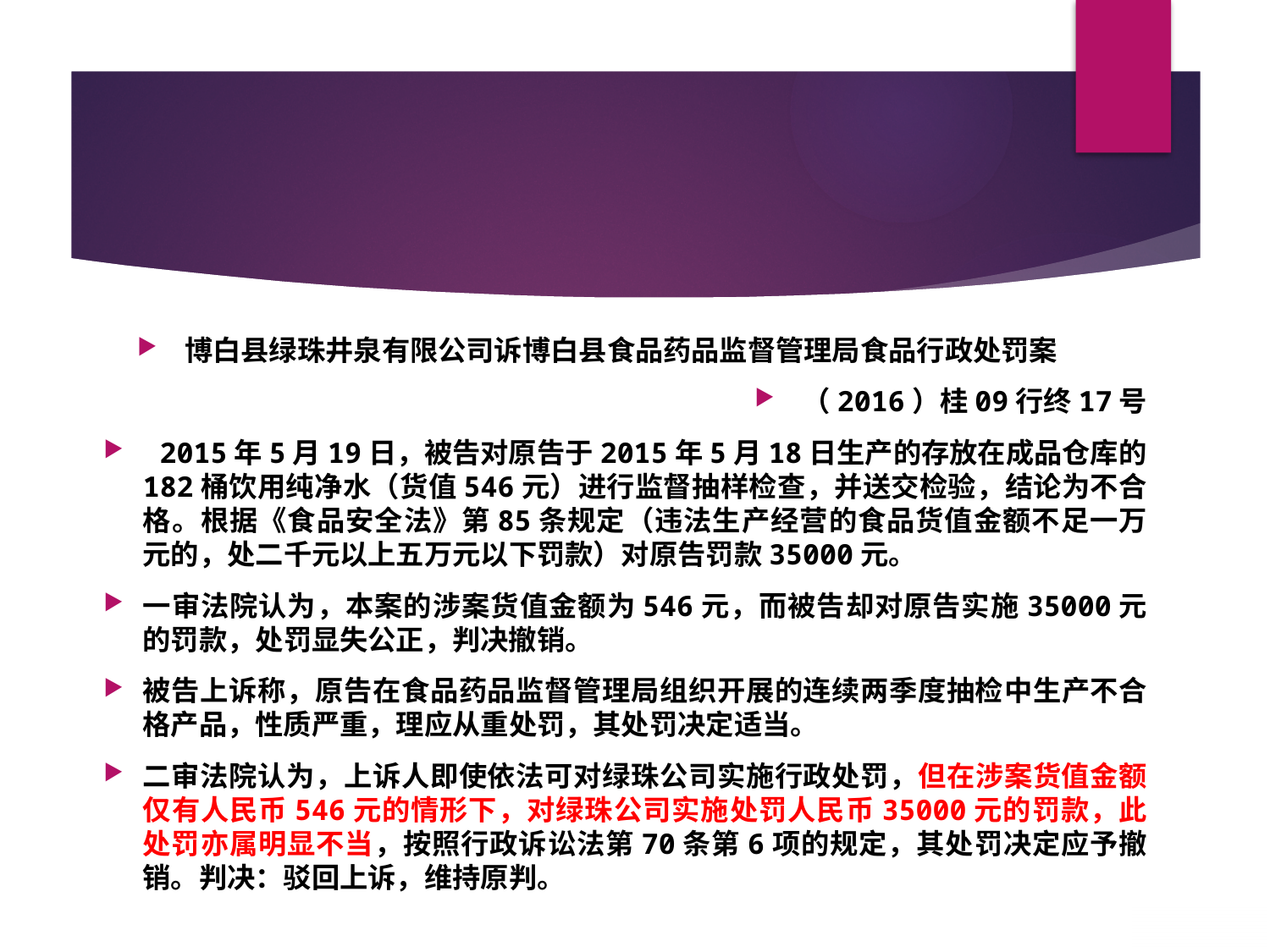

#
博白县绿珠井泉有限公司诉博白县食品药品监督管理局食品行政处罚案
（2016）桂09行终17号
 2015年5月19日，被告对原告于2015年5月18日生产的存放在成品仓库的182桶饮用纯净水（货值546元）进行监督抽样检查，并送交检验，结论为不合格。根据《食品安全法》第85条规定（违法生产经营的食品货值金额不足一万元的，处二千元以上五万元以下罚款）对原告罚款35000元。
一审法院认为，本案的涉案货值金额为546元，而被告却对原告实施35000元的罚款，处罚显失公正，判决撤销。
被告上诉称，原告在食品药品监督管理局组织开展的连续两季度抽检中生产不合格产品，性质严重，理应从重处罚，其处罚决定适当。
二审法院认为，上诉人即使依法可对绿珠公司实施行政处罚，但在涉案货值金额仅有人民币546元的情形下，对绿珠公司实施处罚人民币35000元的罚款，此处罚亦属明显不当，按照行政诉讼法第70条第6项的规定，其处罚决定应予撤销。判决：驳回上诉，维持原判。